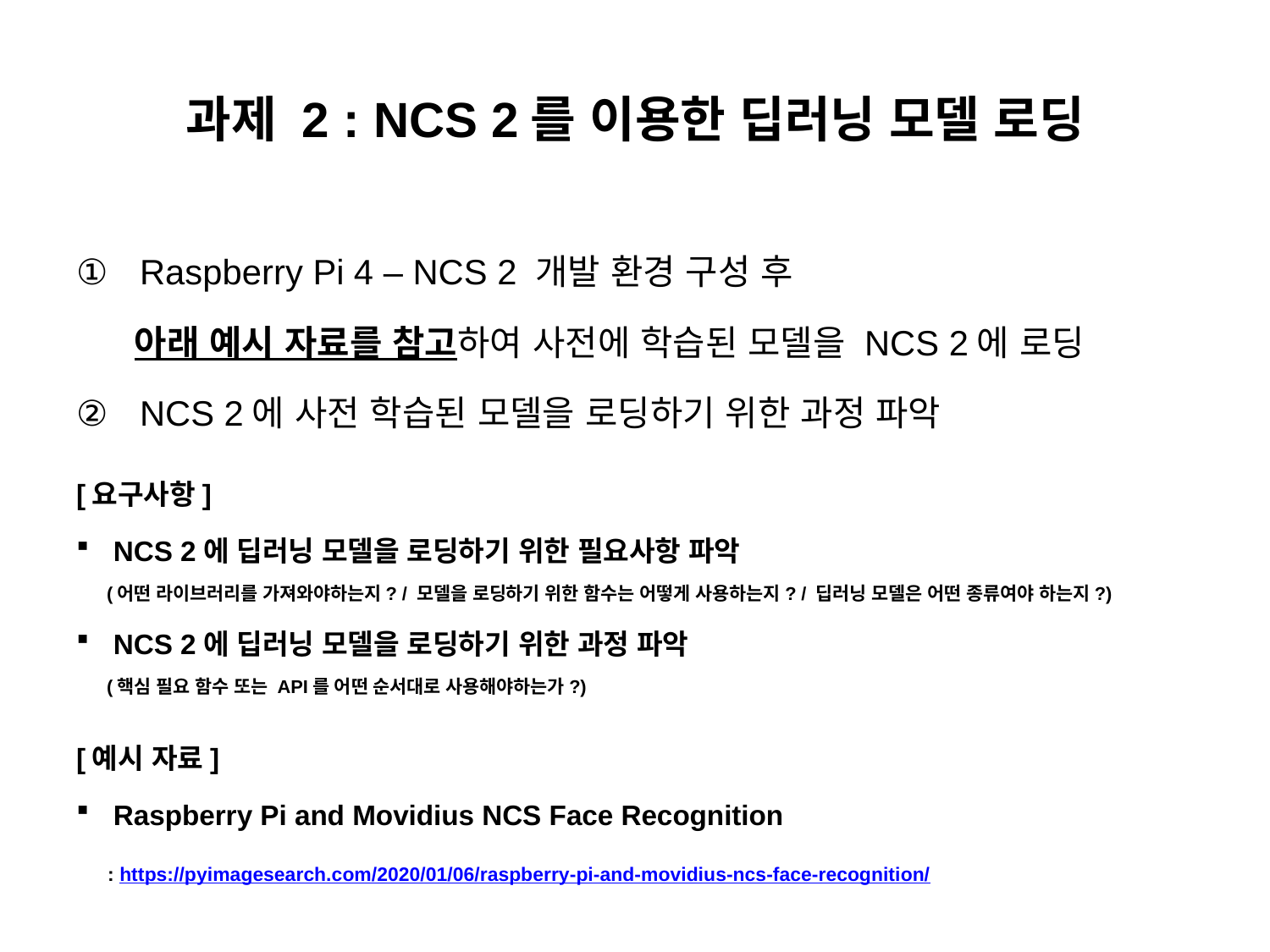

# 과제 2 : NCS 2를 이용한 딥러닝 모델 로딩
Raspberry Pi 4 – NCS 2 개발 환경 구성 후
     아래 예시 자료를 참고하여 사전에 학습된 모델을 NCS 2에 로딩
NCS 2에 사전 학습된 모델을 로딩하기 위한 과정 파악

[요구사항]
NCS 2에 딥러닝 모델을 로딩하기 위한 필요사항 파악
      (어떤 라이브러리를 가져와야하는지? / 모델을 로딩하기 위한 함수는 어떻게 사용하는지? / 딥러닝 모델은 어떤 종류여야 하는지?)
NCS 2에 딥러닝 모델을 로딩하기 위한 과정 파악
      (핵심 필요 함수 또는 API를 어떤 순서대로 사용해야하는가?)

[예시 자료]
Raspberry Pi and Movidius NCS Face Recognition
    : https://pyimagesearch.com/2020/01/06/raspberry-pi-and-movidius-ncs-face-recognition/